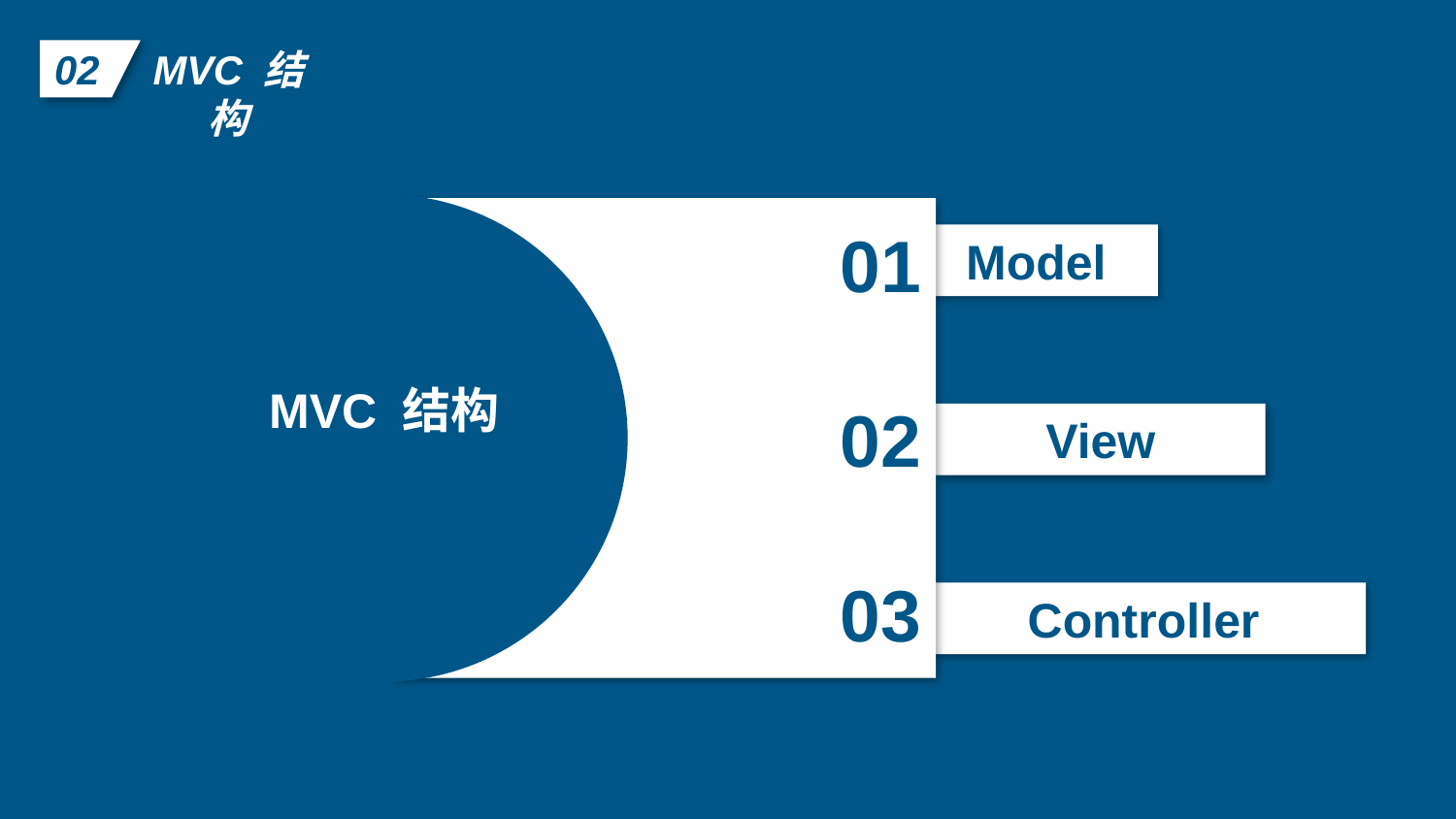

MVC 结构
02
MVC 结构

01

02

03
Model
View
Controller